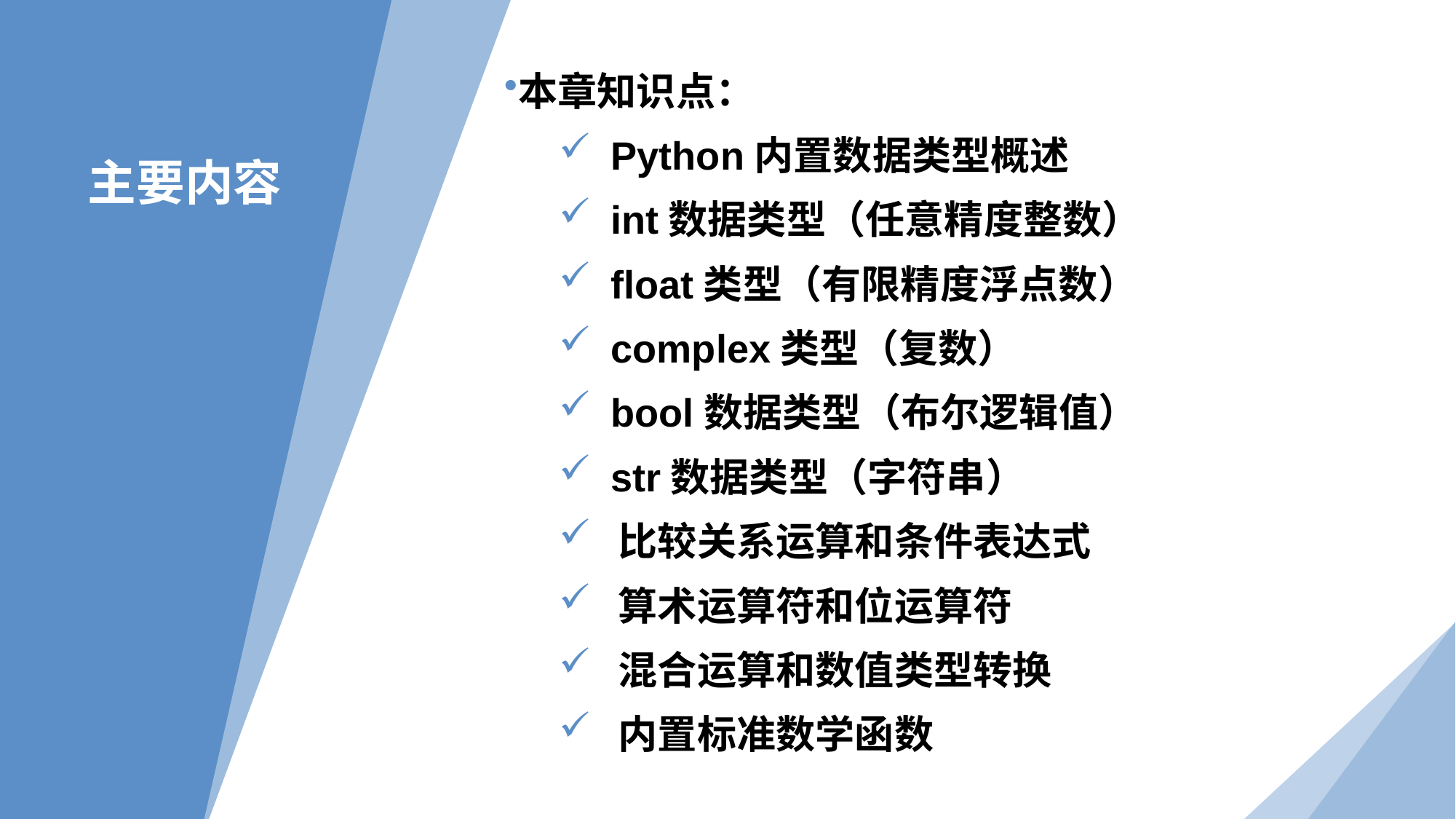

本章知识点：
 Python内置数据类型概述
 int数据类型（任意精度整数）
 float类型（有限精度浮点数）
 complex类型（复数）
 bool数据类型（布尔逻辑值）
 str数据类型（字符串）
 比较关系运算和条件表达式
 算术运算符和位运算符
 混合运算和数值类型转换
 内置标准数学函数
主要内容